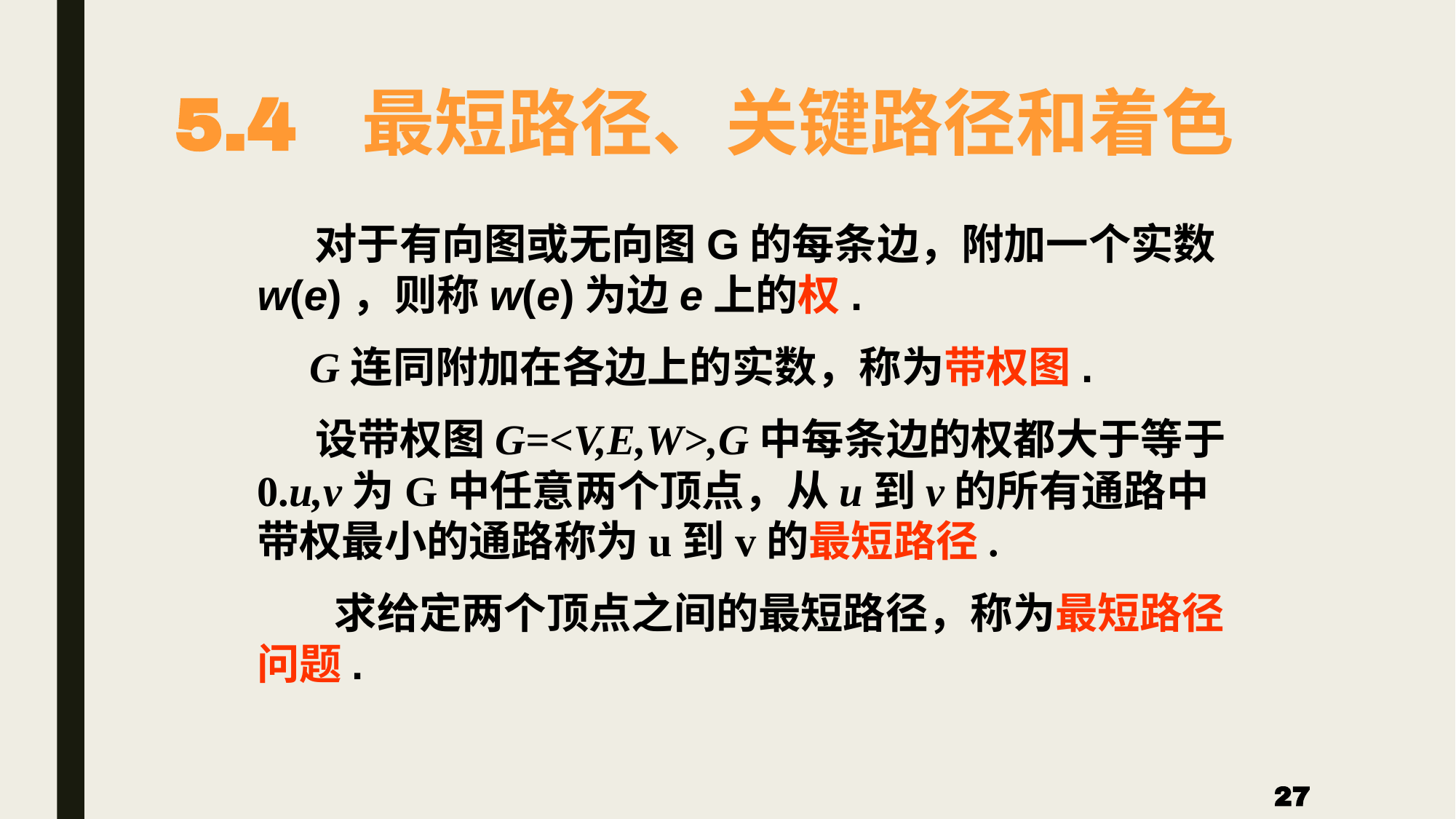

# 5.4  最短路径、关键路径和着色
      对于有向图或无向图G的每条边，附加一个实数w(e)，则称w(e)为边e上的权.
     G连同附加在各边上的实数，称为带权图.
     设带权图G=<V,E,W>,G中每条边的权都大于等于0.u,v为G中任意两个顶点，从u到v的所有通路中带权最小的通路称为u到v的最短路径.
       求给定两个顶点之间的最短路径，称为最短路径问题.

27